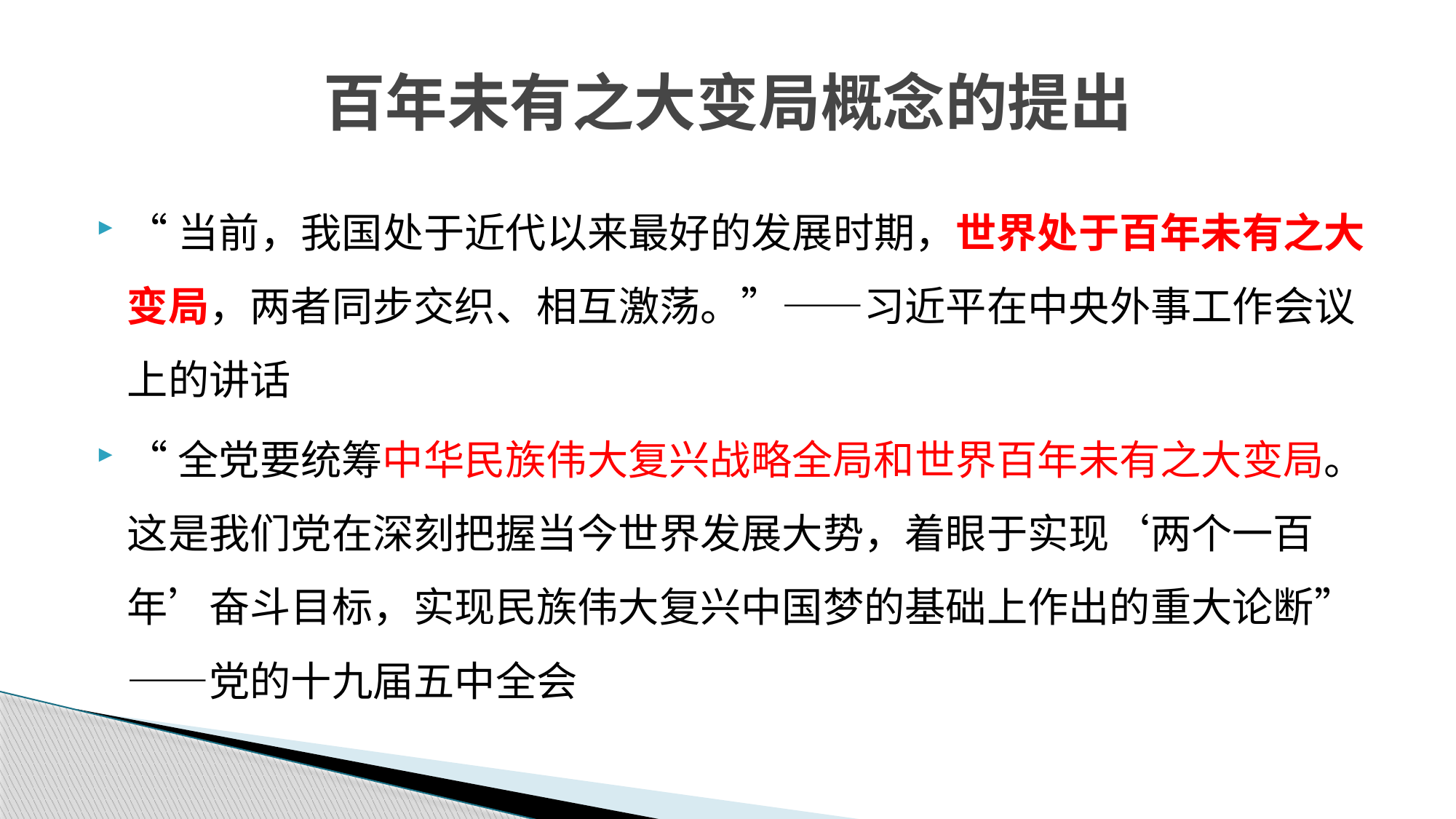

# 百年未有之大变局概念的提出
“当前，我国处于近代以来最好的发展时期，世界处于百年未有之大变局，两者同步交织、相互激荡。”——习近平在中央外事工作会议上的讲话
“全党要统筹中华民族伟大复兴战略全局和世界百年未有之大变局。这是我们党在深刻把握当今世界发展大势，着眼于实现‘两个一百年’奋斗目标，实现民族伟大复兴中国梦的基础上作出的重大论断”——党的十九届五中全会